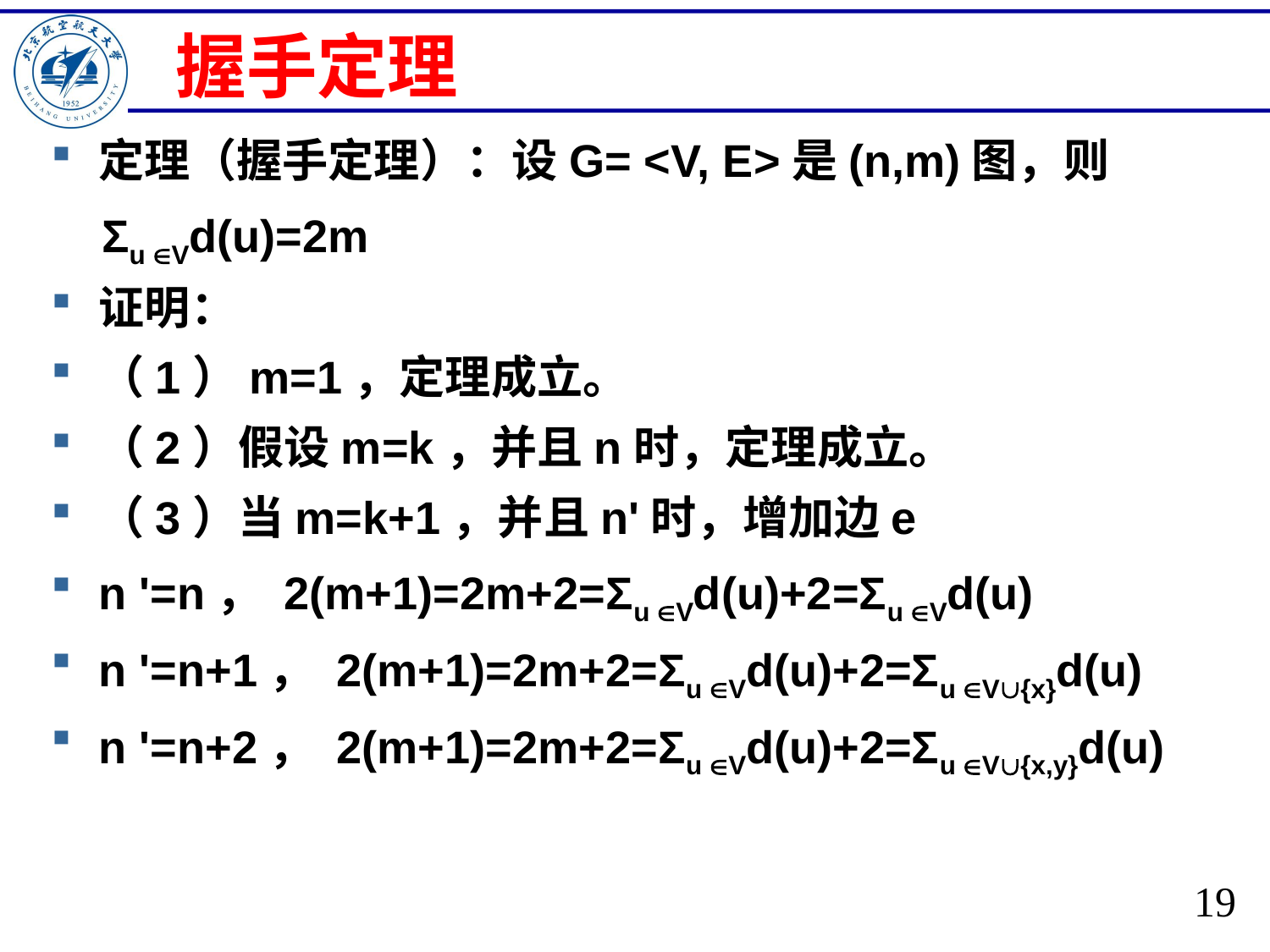

# 握手定理
定理（握手定理）：设G= <V, E>是(n,m)图，则
    Σu ∈Vd(u)=2m
证明：
（1）m=1，定理成立。
（2）假设m=k，并且n时，定理成立。
（3）当m=k+1，并且n'时，增加边e
n '=n， 2(m+1)=2m+2=Σu ∈Vd(u)+2=Σu ∈Vd(u)
n '=n+1， 2(m+1)=2m+2=Σu ∈Vd(u)+2=Σu ∈V∪{x}d(u)
n '=n+2， 2(m+1)=2m+2=Σu ∈Vd(u)+2=Σu ∈V∪{x,y}d(u)